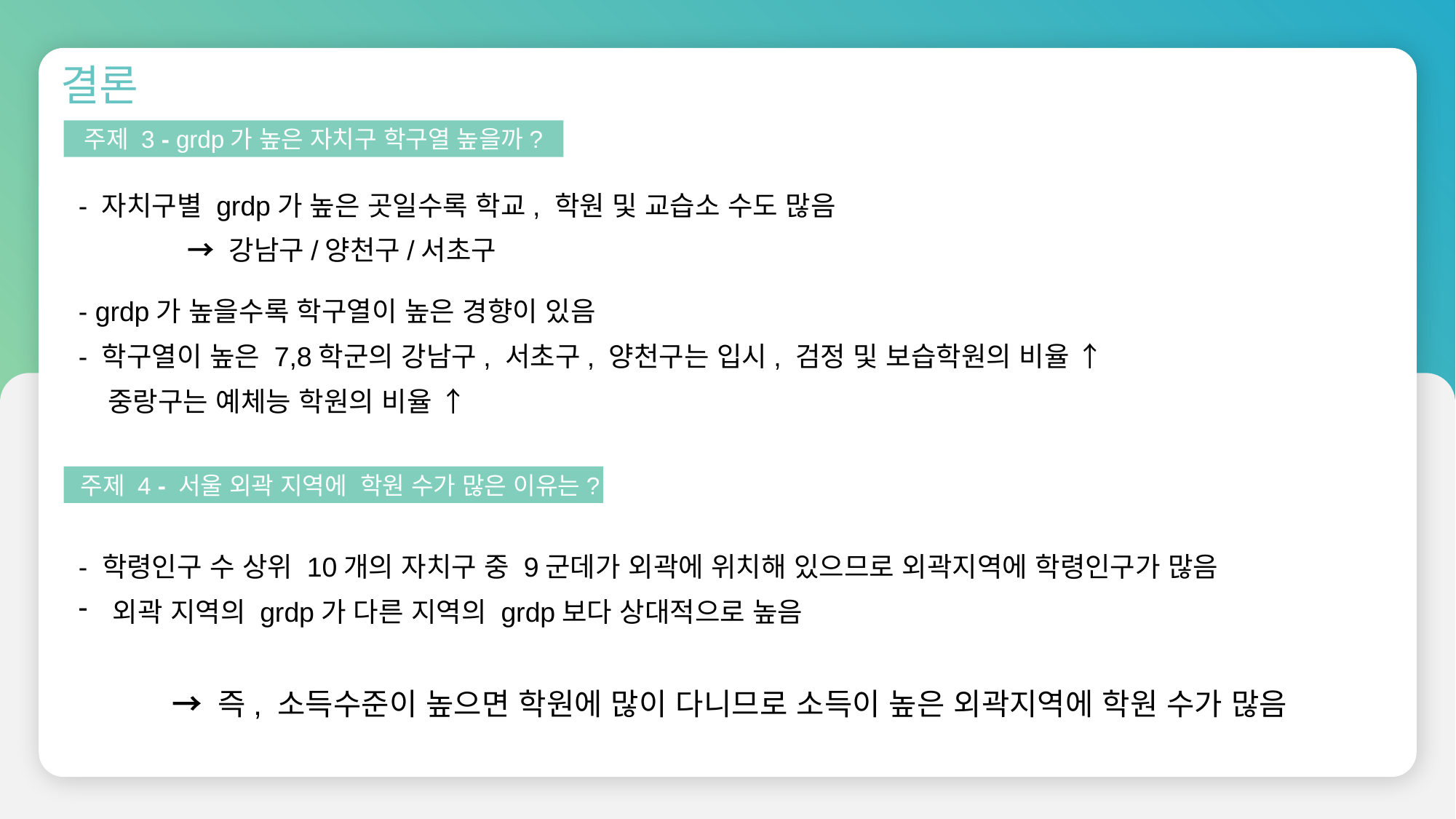

결론
주제 3 - grdp가 높은 자치구 학구열 높을까?
- 자치구별 grdp가 높은 곳일수록 학교, 학원 및 교습소 수도 많음
	→ 강남구/양천구/서초구
- grdp가 높을수록 학구열이 높은 경향이 있음
- 학구열이 높은 7,8학군의 강남구, 서초구, 양천구는 입시, 검정 및 보습학원의 비율 ↑
   중랑구는 예체능 학원의 비율 ↑
주제 4 - 서울 외곽 지역에  학원 수가 많은 이유는?
- 학령인구 수 상위 10개의 자치구 중 9군데가 외곽에 위치해 있으므로 외곽지역에 학령인구가 많음
외곽 지역의 grdp가 다른 지역의 grdp보다 상대적으로 높음

→ 즉, 소득수준이 높으면 학원에 많이 다니므로 소득이 높은 외곽지역에 학원 수가 많음